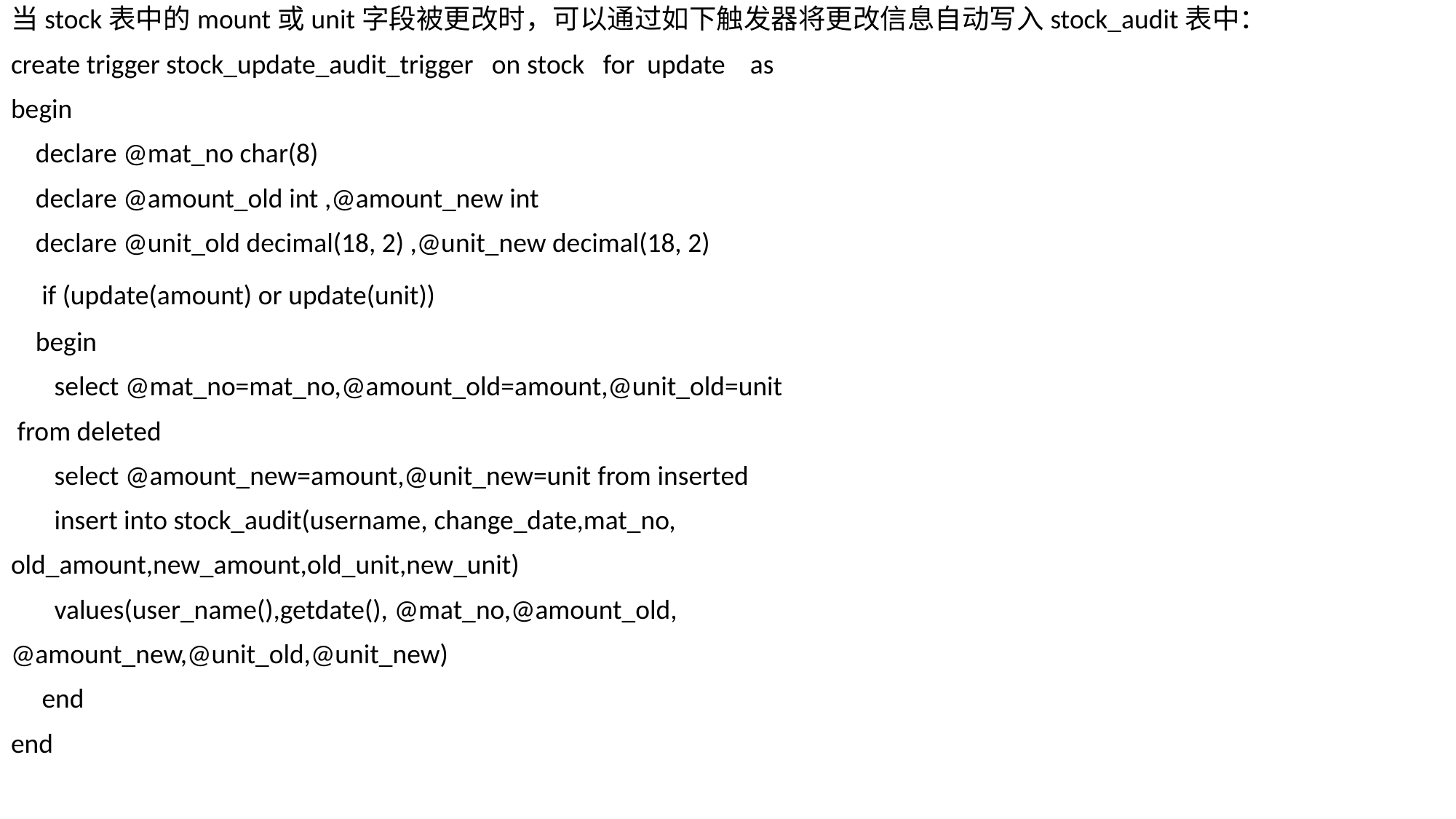

当stock表中的mount或unit字段被更改时，可以通过如下触发器将更改信息自动写入stock_audit表中：
create trigger stock_update_audit_trigger   on stock   for  update    as
begin
    declare @mat_no char(8)
    declare @amount_old int ,@amount_new int
    declare @unit_old decimal(18, 2) ,@unit_new decimal(18, 2)
    if (update(amount) or update(unit))
    begin
       select @mat_no=mat_no,@amount_old=amount,@unit_old=unit
 from deleted
       select @amount_new=amount,@unit_new=unit from inserted
       insert into stock_audit(username, change_date,mat_no,
old_amount,new_amount,old_unit,new_unit)
       values(user_name(),getdate(), @mat_no,@amount_old,
@amount_new,@unit_old,@unit_new)
     end
end

8.1 安全性概述